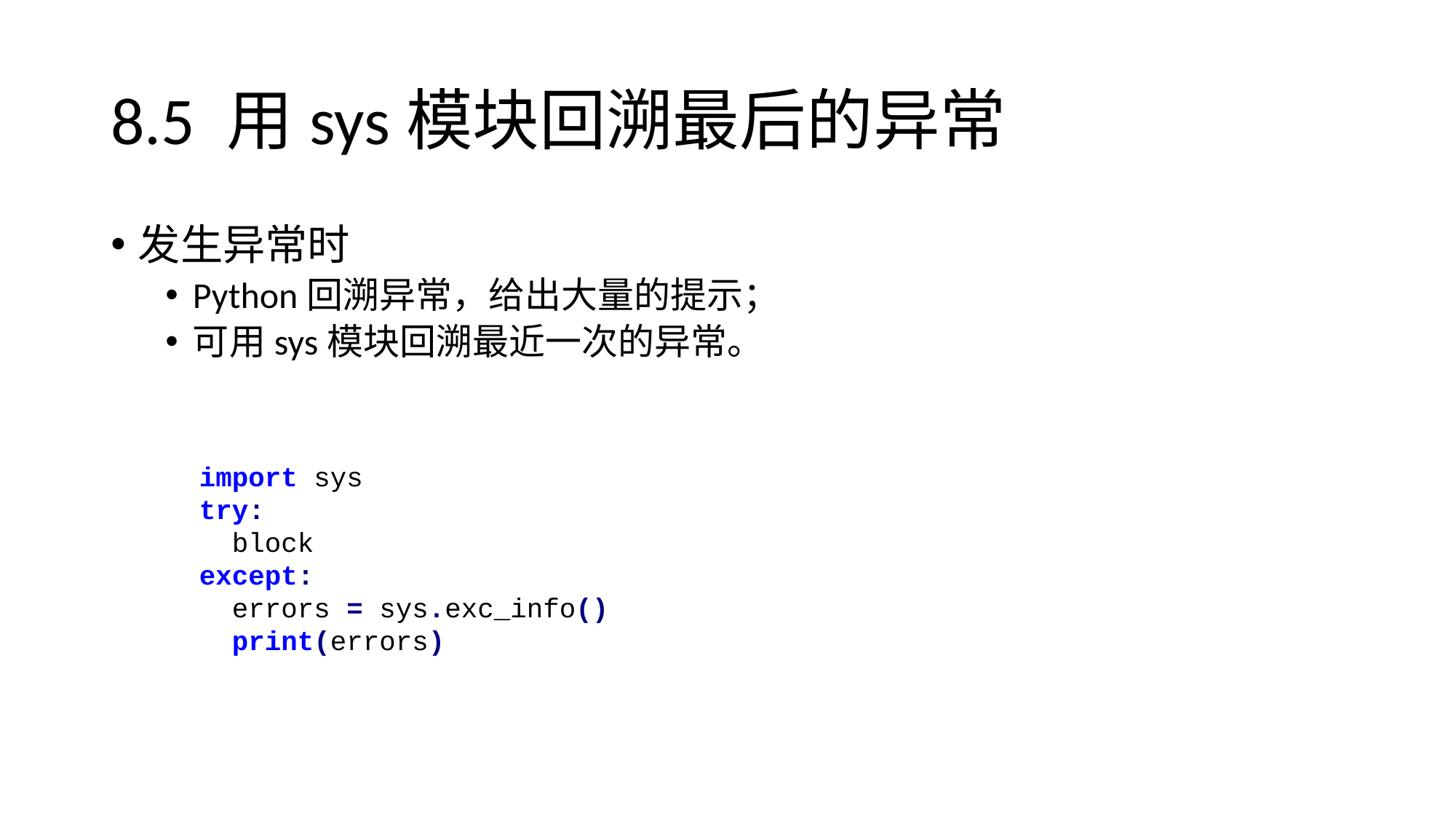

# 8.5 用sys模块回溯最后的异常
发生异常时
Python回溯异常，给出大量的提示；
可用sys模块回溯最近一次的异常。
import sys
try:
  block
except:
  errors = sys.exc_info()
  print(errors)